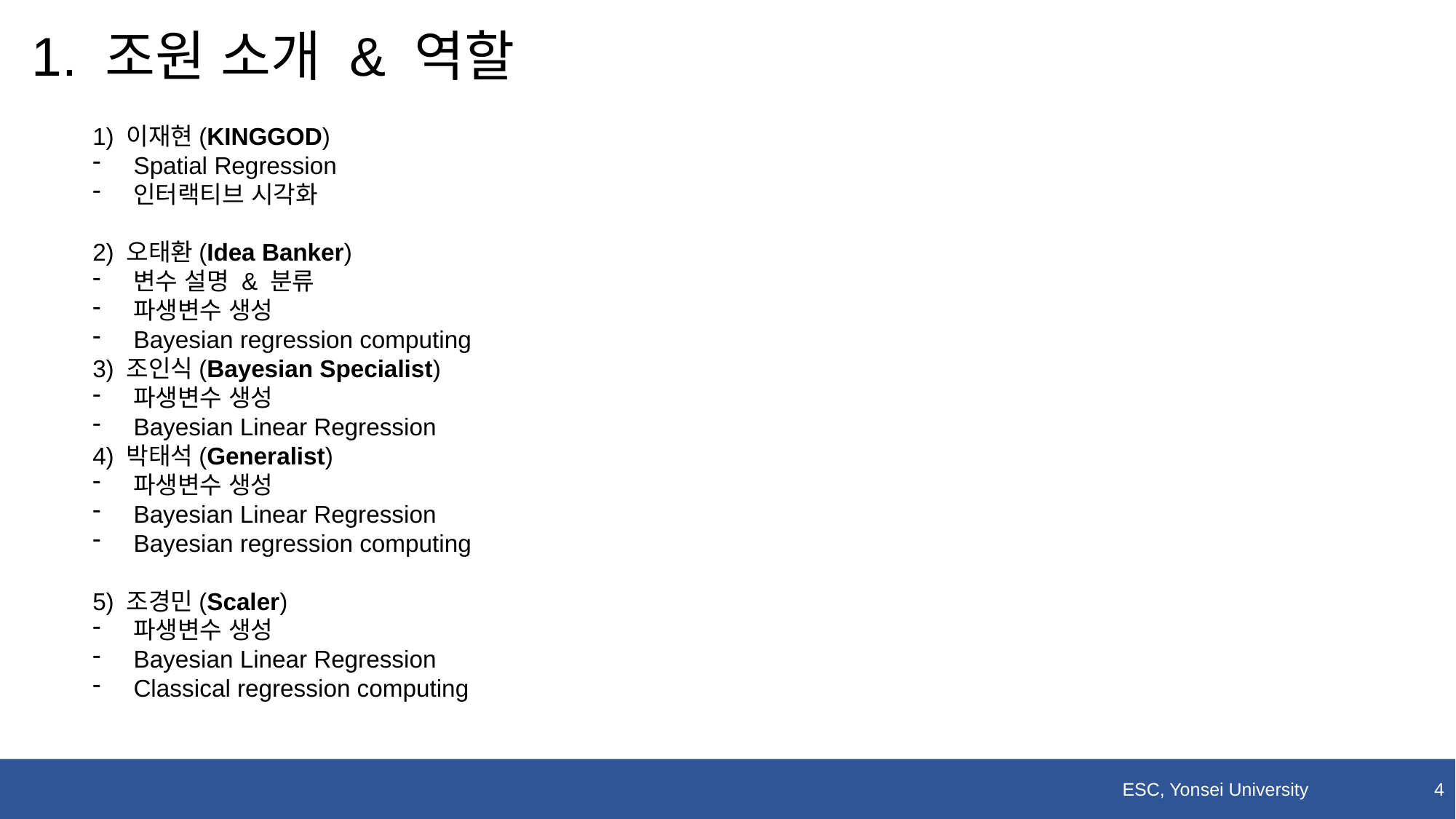

# 1. 조원 소개 & 역할
1) 이재현(KINGGOD)
Spatial Regression
인터랙티브 시각화

2) 오태환(Idea Banker)
변수 설명 & 분류
파생변수 생성
Bayesian regression computing
3) 조인식(Bayesian Specialist)
파생변수 생성
Bayesian Linear Regression
4) 박태석(Generalist)
파생변수 생성
Bayesian Linear Regression
Bayesian regression computing

5) 조경민(Scaler)
파생변수 생성
Bayesian Linear Regression
Classical regression computing

ESC, Yonsei University
4